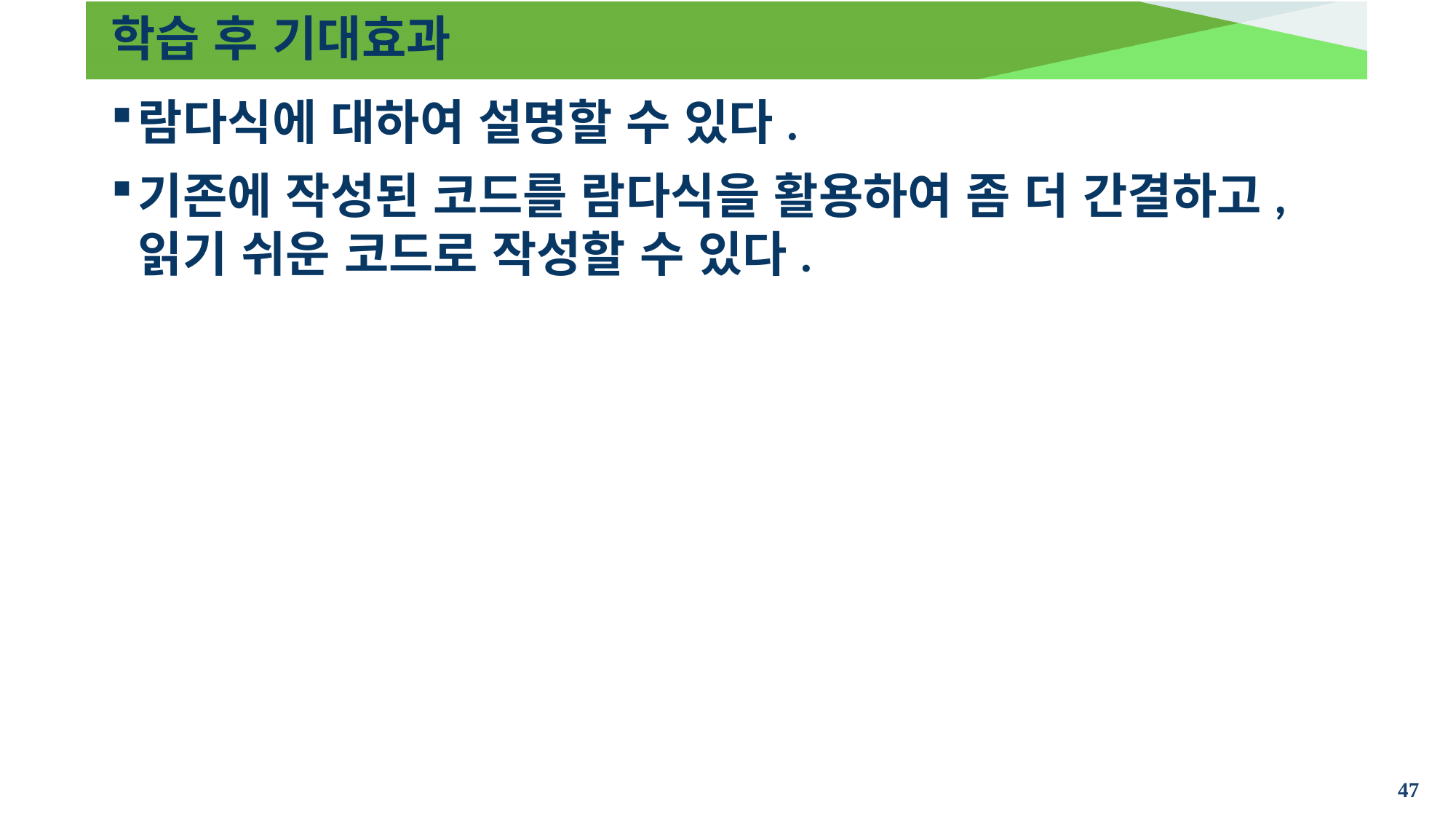

# 학습 후 기대효과
람다식에 대하여 설명할 수 있다.
기존에 작성된 코드를 람다식을 활용하여 좀 더 간결하고, 읽기 쉬운 코드로 작성할 수 있다.
47